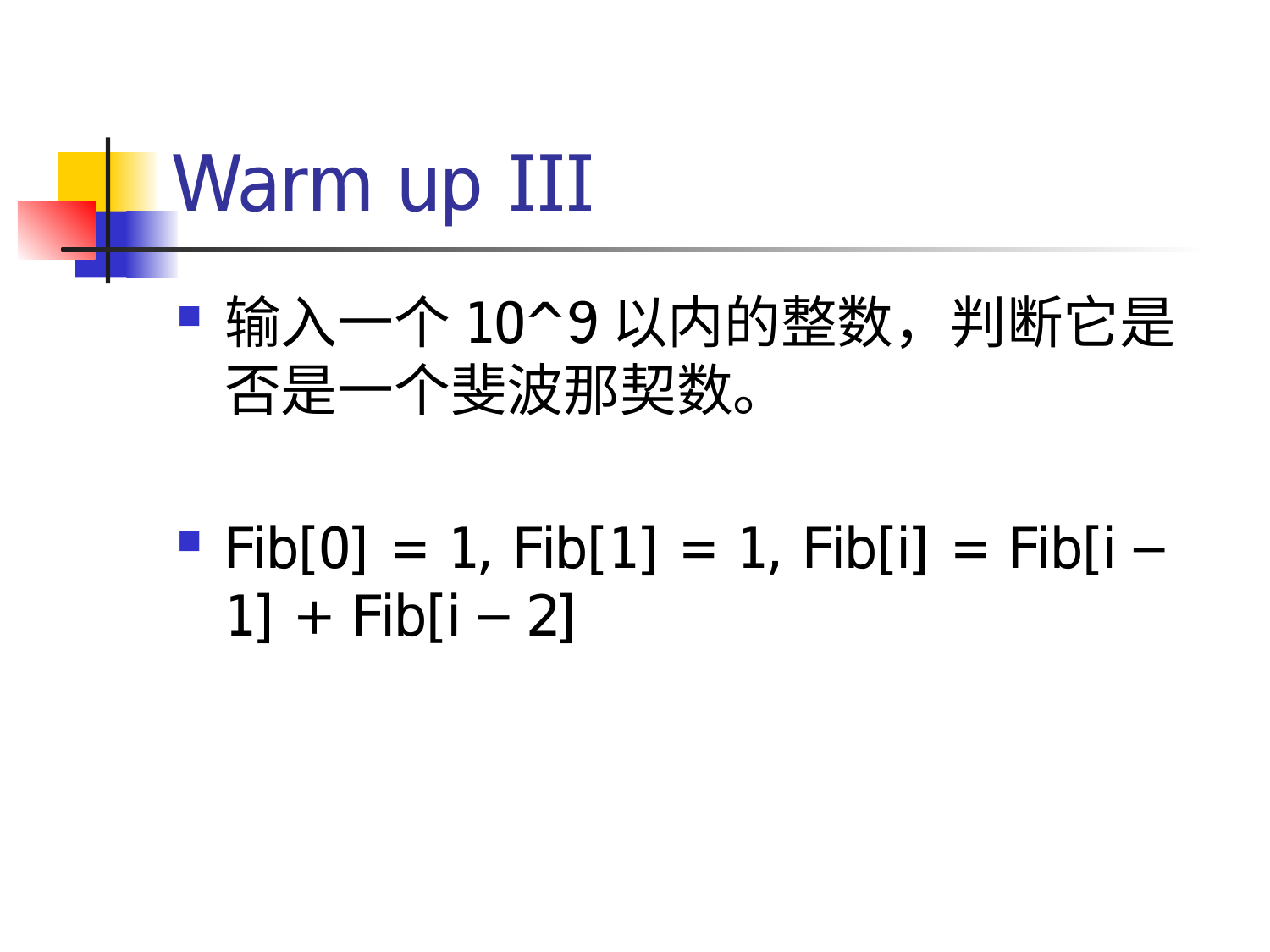

# Warm up III
输入一个10^9以内的整数，判断它是否是一个斐波那契数。

Fib[0] = 1, Fib[1] = 1, Fib[i] = Fib[i – 1] + Fib[i – 2]